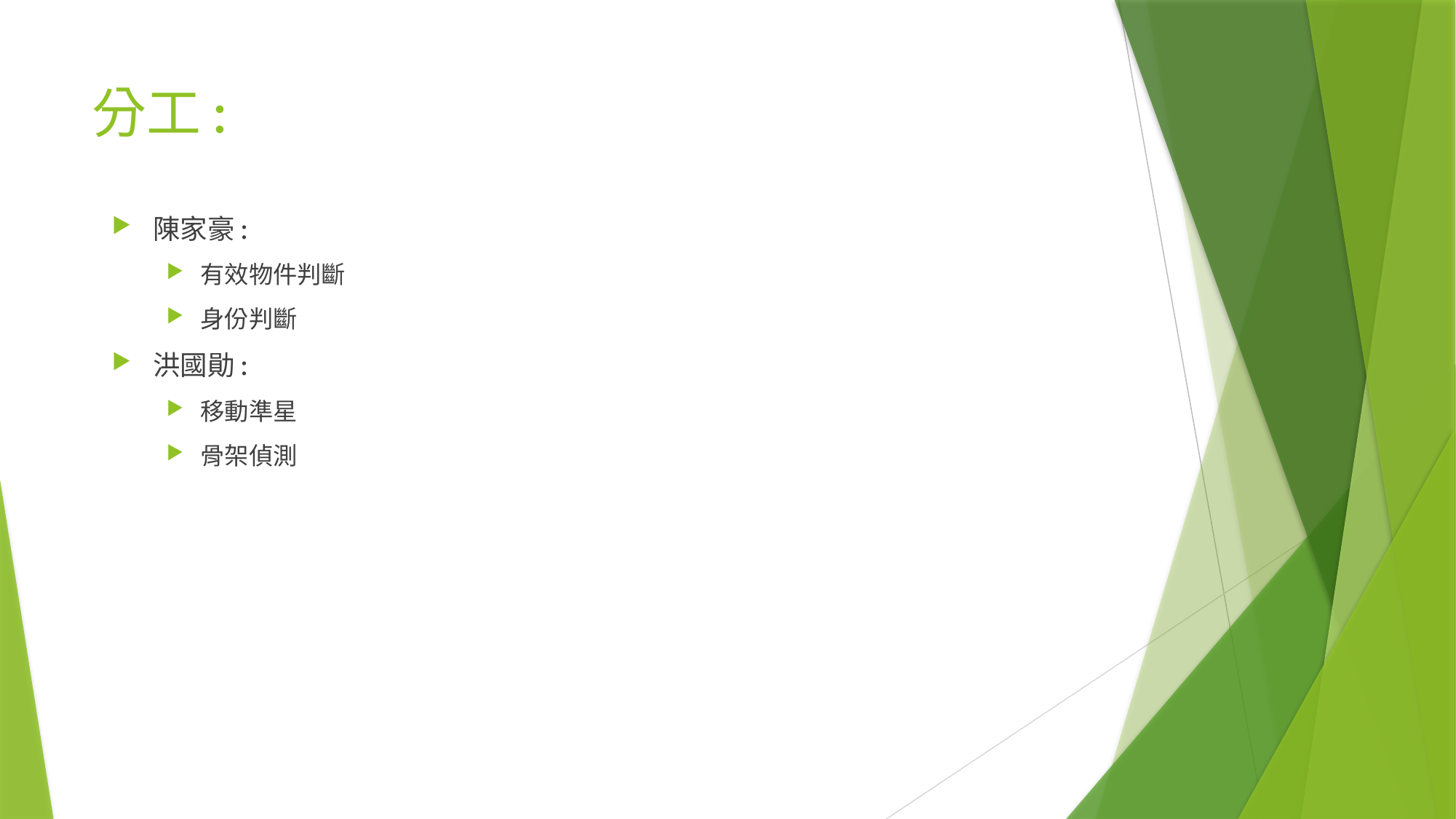

# 分工:
陳家豪:
有效物件判斷
身份判斷
洪國勛:
移動準星
骨架偵測